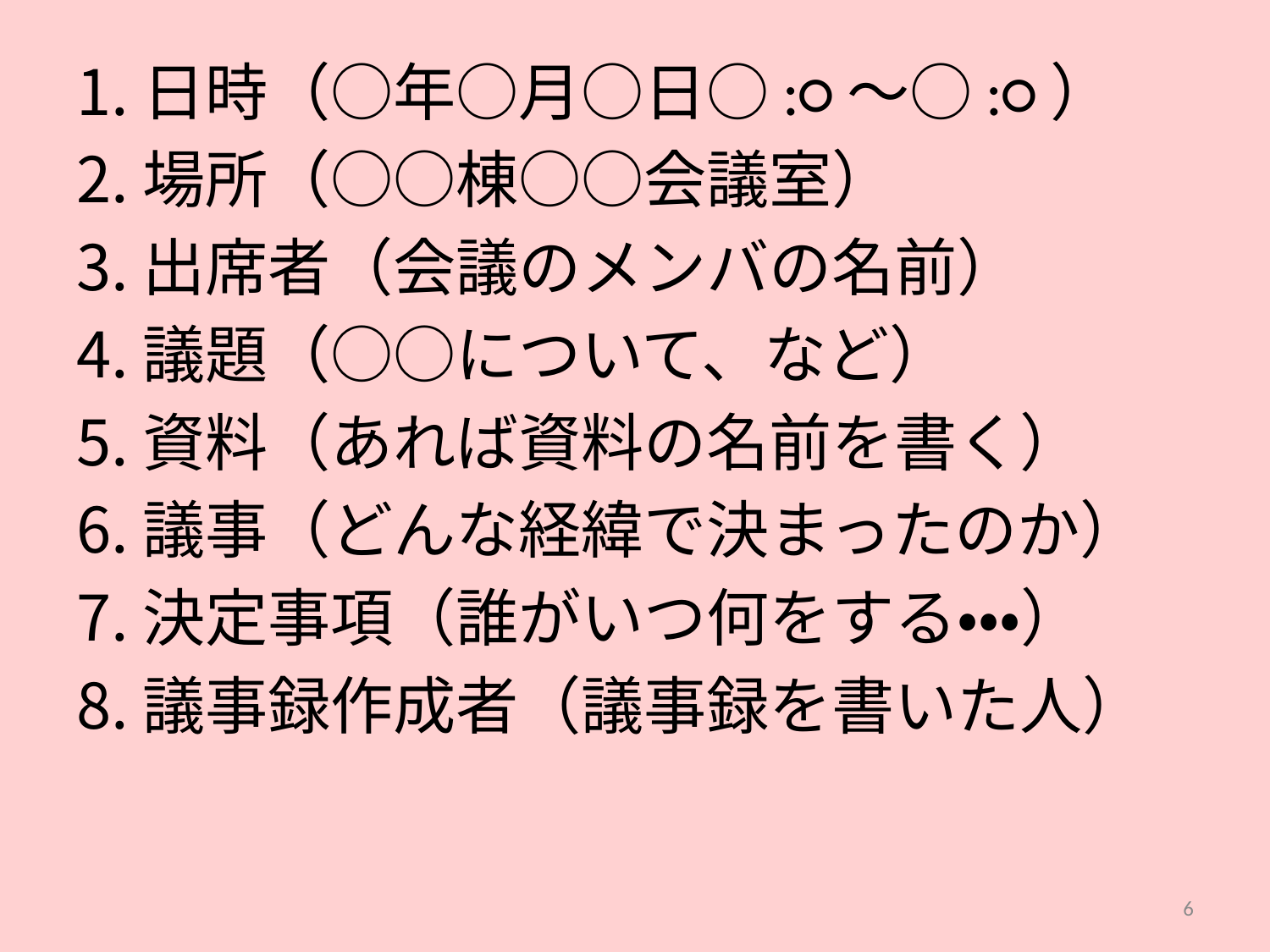

日時（○年○月○日○:○～○:○）
場所（○○棟○○会議室）
出席者（会議のメンバの名前）
議題（○○について、など）
資料（あれば資料の名前を書く）
議事（どんな経緯で決まったのか）
決定事項（誰がいつ何をする・・・）
議事録作成者（議事録を書いた人）

6